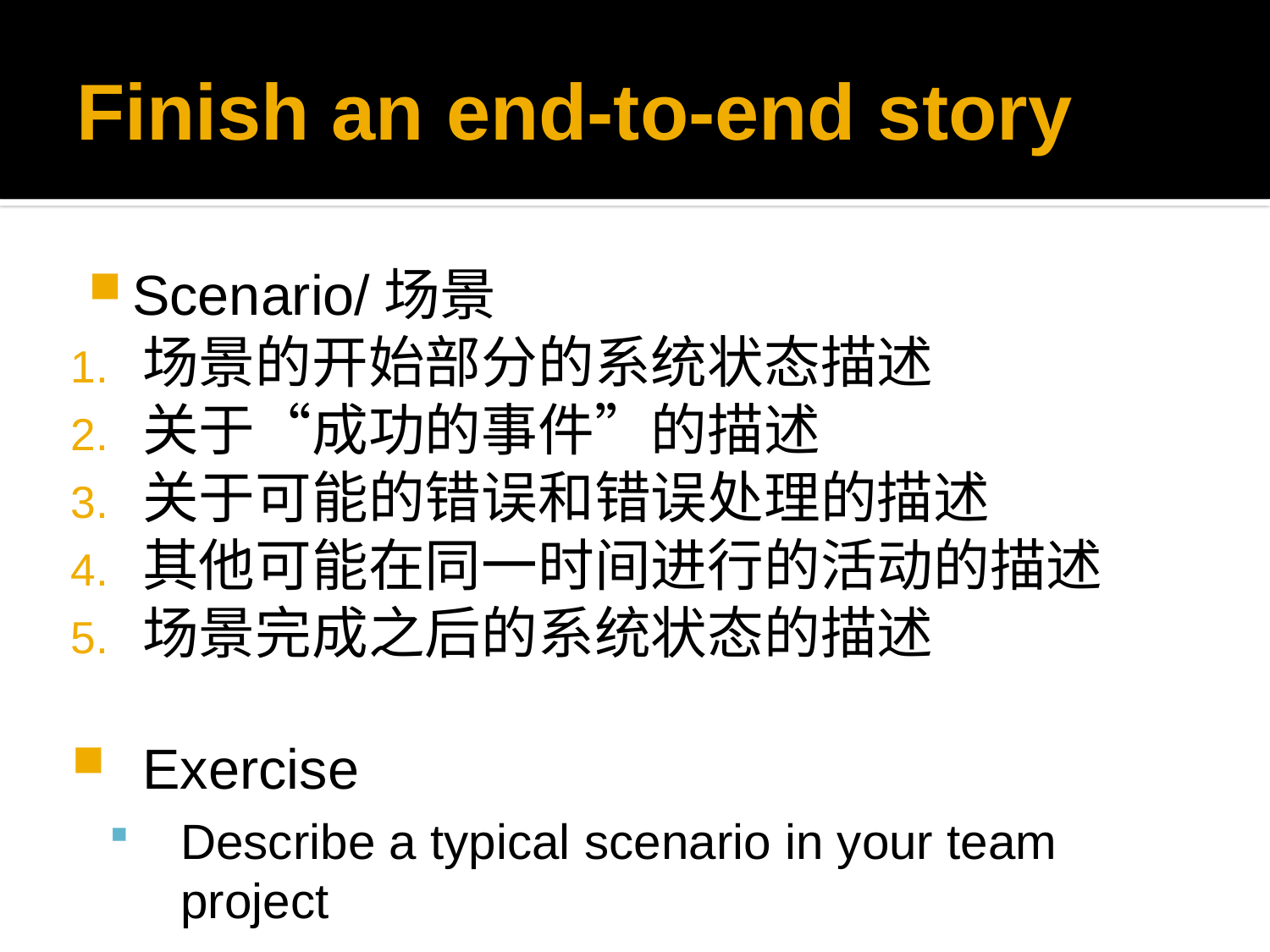

# Finish an end-to-end story
Scenario/场景
场景的开始部分的系统状态描述
关于“成功的事件”的描述
关于可能的错误和错误处理的描述
其他可能在同一时间进行的活动的描述
场景完成之后的系统状态的描述

Exercise
Describe a typical scenario in your team project